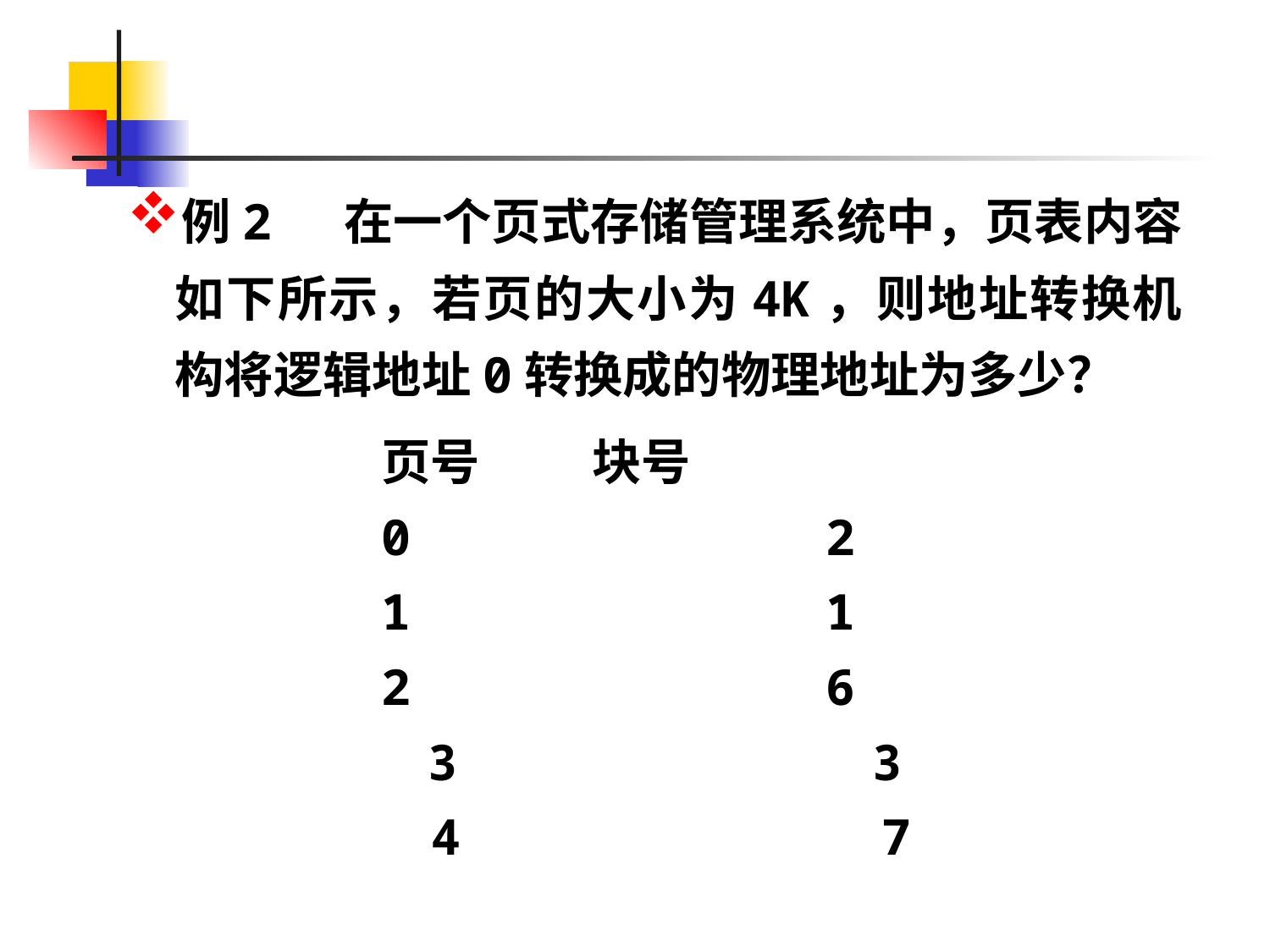

例2  在一个页式存储管理系统中，页表内容如下所示，若页的大小为4K，则地址转换机构将逻辑地址0转换成的物理地址为多少？
页号          块号
0              2
1              1
2              6
        3              3
        4              7